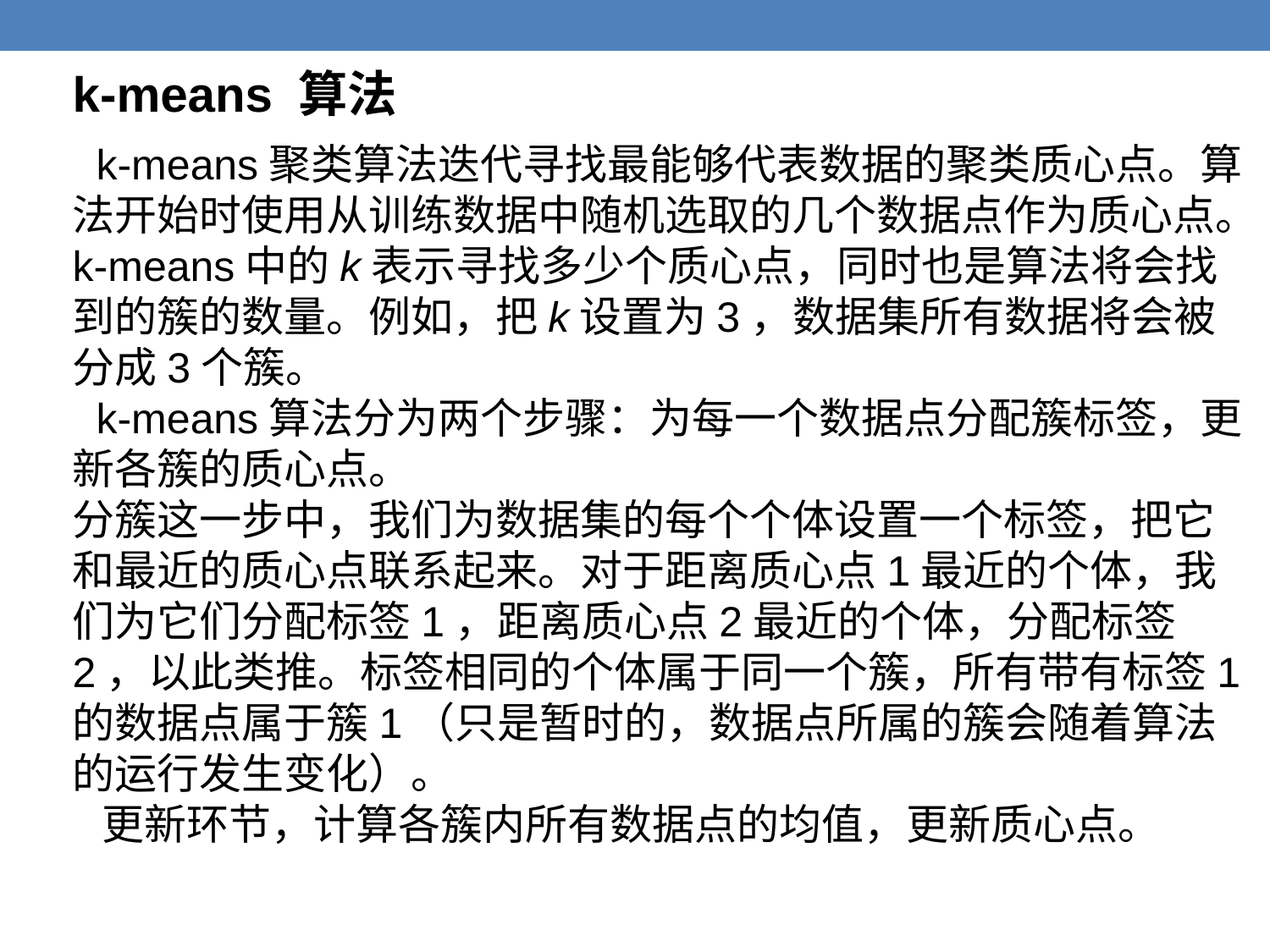

k-means 算法
  k-means聚类算法迭代寻找最能够代表数据的聚类质心点。算法开始时使用从训练数据中随机选取的几个数据点作为质心点。k-means中的k表示寻找多少个质心点，同时也是算法将会找到的簇的数量。例如，把k设置为3，数据集所有数据将会被分成3个簇。
  k-means算法分为两个步骤：为每一个数据点分配簇标签，更新各簇的质心点。
分簇这一步中，我们为数据集的每个个体设置一个标签，把它和最近的质心点联系起来。对于距离质心点1最近的个体，我们为它们分配标签1，距离质心点2最近的个体，分配标签2，以此类推。标签相同的个体属于同一个簇，所有带有标签1的数据点属于簇1（只是暂时的，数据点所属的簇会随着算法的运行发生变化）。
  更新环节，计算各簇内所有数据点的均值，更新质心点。